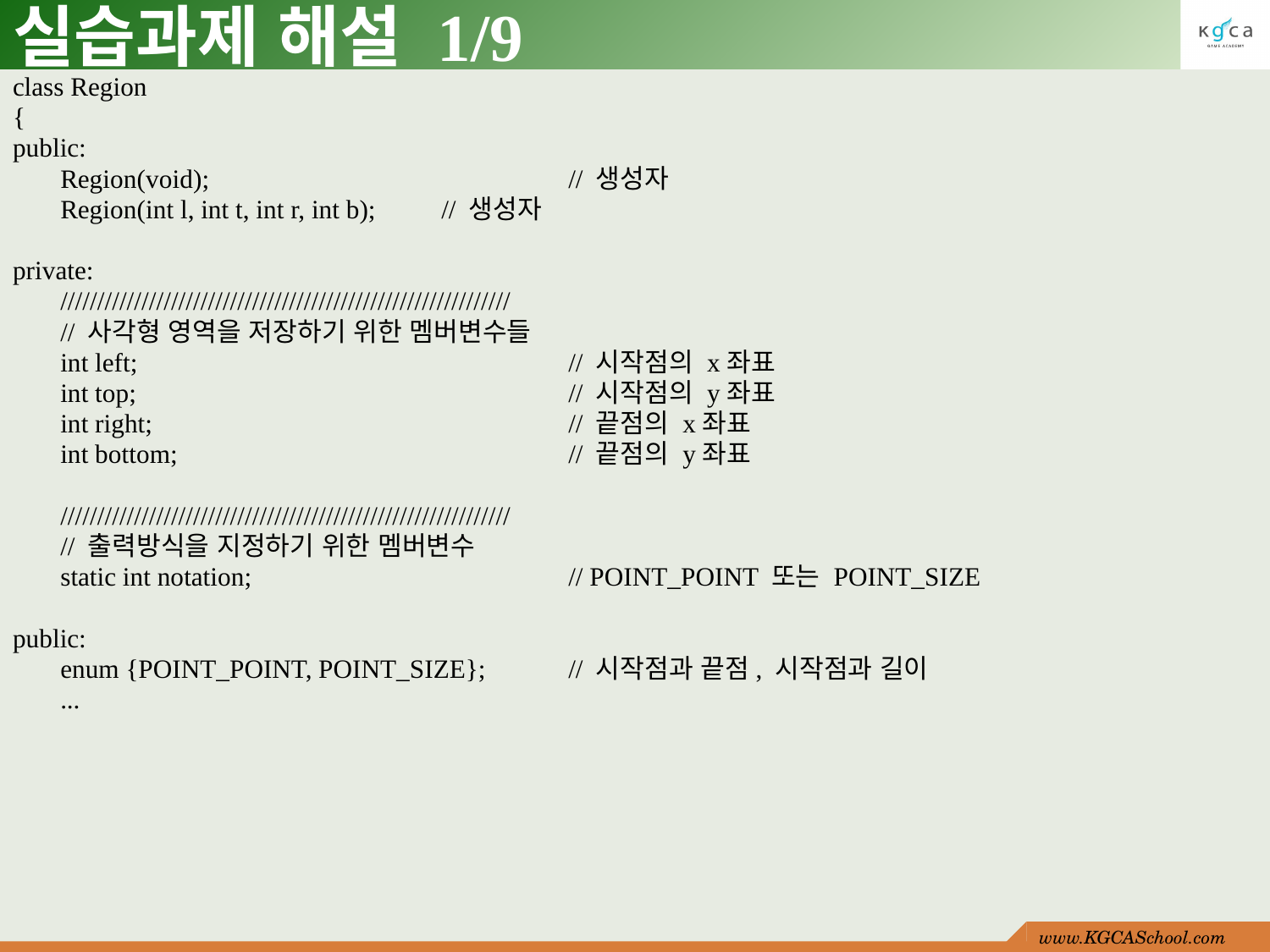

# 실습과제 해설 1/9
class Region
{
public:
	Region(void);			// 생성자
	Region(int l, int t, int r, int b);	// 생성자

private:
	/////////////////////////////////////////////////////////////
	// 사각형 영역을 저장하기 위한 멤버변수들
	int left;				// 시작점의 x좌표
	int top;				// 시작점의 y좌표
	int right;				// 끝점의 x좌표
	int bottom;				// 끝점의 y좌표

	/////////////////////////////////////////////////////////////
	// 출력방식을 지정하기 위한 멤버변수
	static int notation;			// POINT_POINT 또는 POINT_SIZE

public:
	enum {POINT_POINT, POINT_SIZE};	// 시작점과 끝점, 시작점과 길이
	...